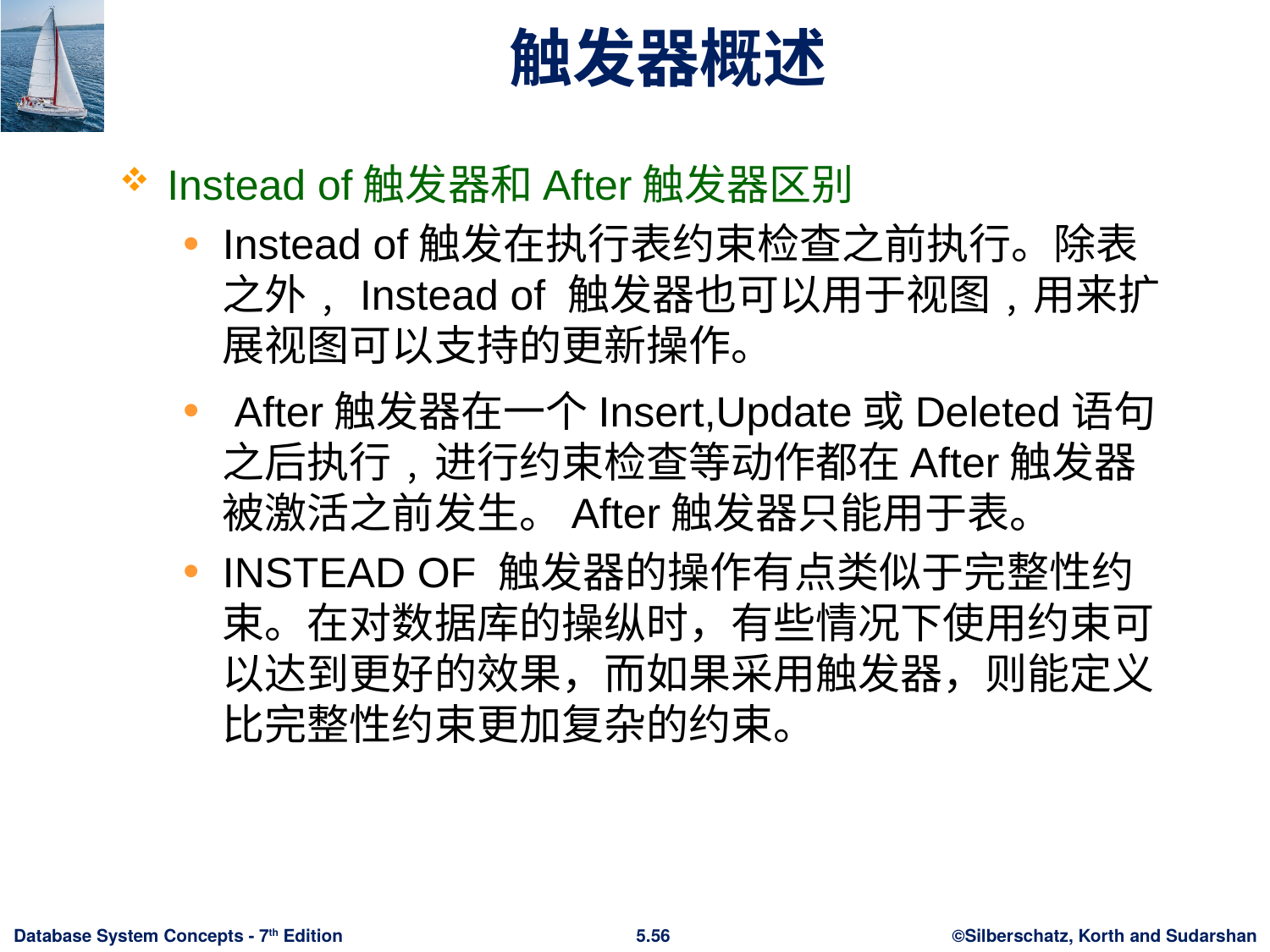

# 触发器概述
Instead of触发器和After触发器区别
Instead of触发在执行表约束检查之前执行。除表之外﹐Instead of 触发器也可以用于视图﹐用来扩展视图可以支持的更新操作。
 After触发器在一个Insert,Update或Deleted语句之后执行﹐进行约束检查等动作都在After触发器被激活之前发生。After触发器只能用于表。
INSTEAD OF 触发器的操作有点类似于完整性约束。在对数据库的操纵时，有些情况下使用约束可以达到更好的效果，而如果采用触发器，则能定义比完整性约束更加复杂的约束。